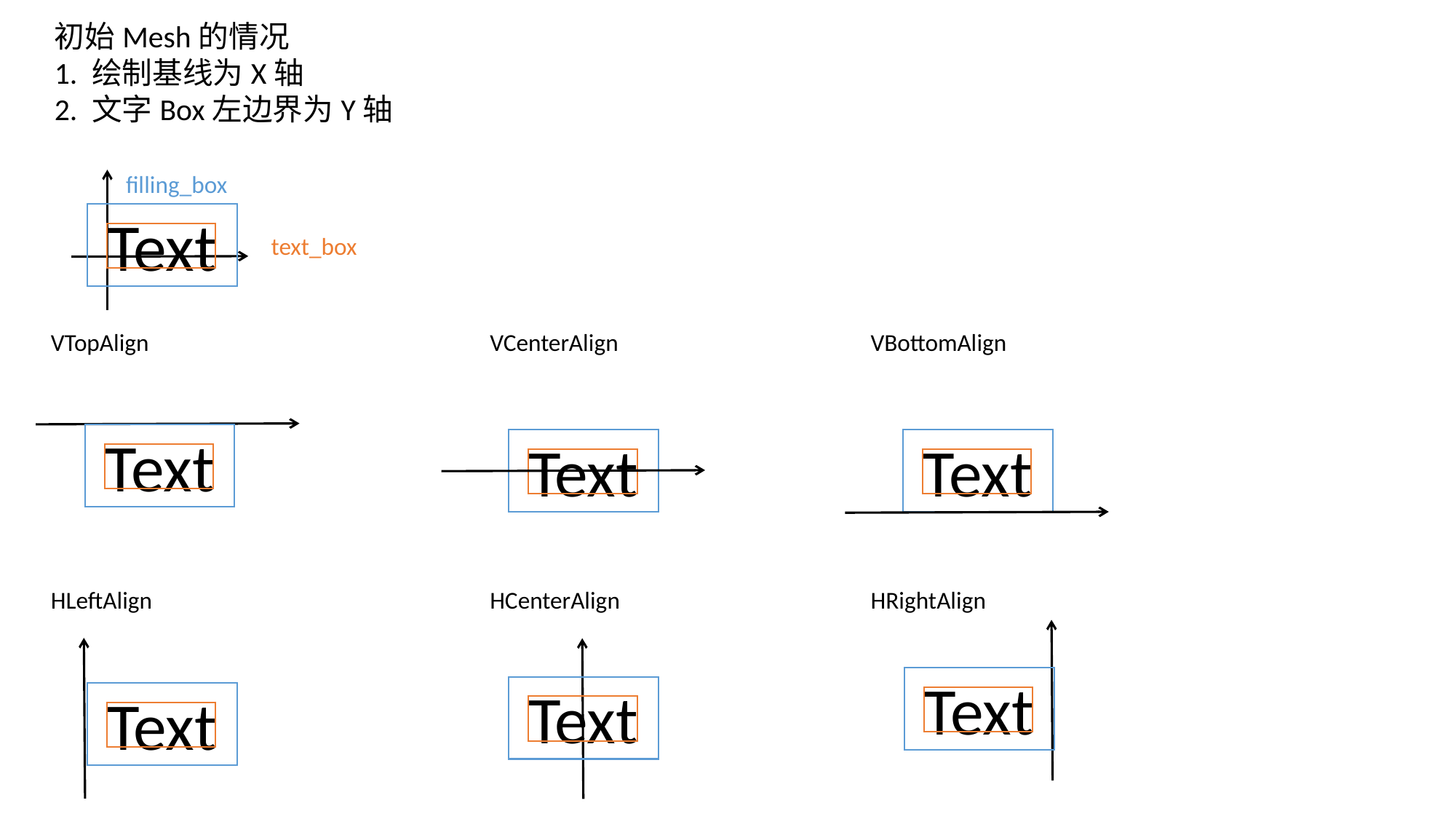

初始Mesh的情况
1. 绘制基线为X轴
2. 文字Box左边界为Y轴

filling_box
Text

text_box

VTopAlign
VCenterAlign
VBottomAlign
Text

Text

Text

HLeftAlign
HCenterAlign
HRightAlign
Text

Text

Text